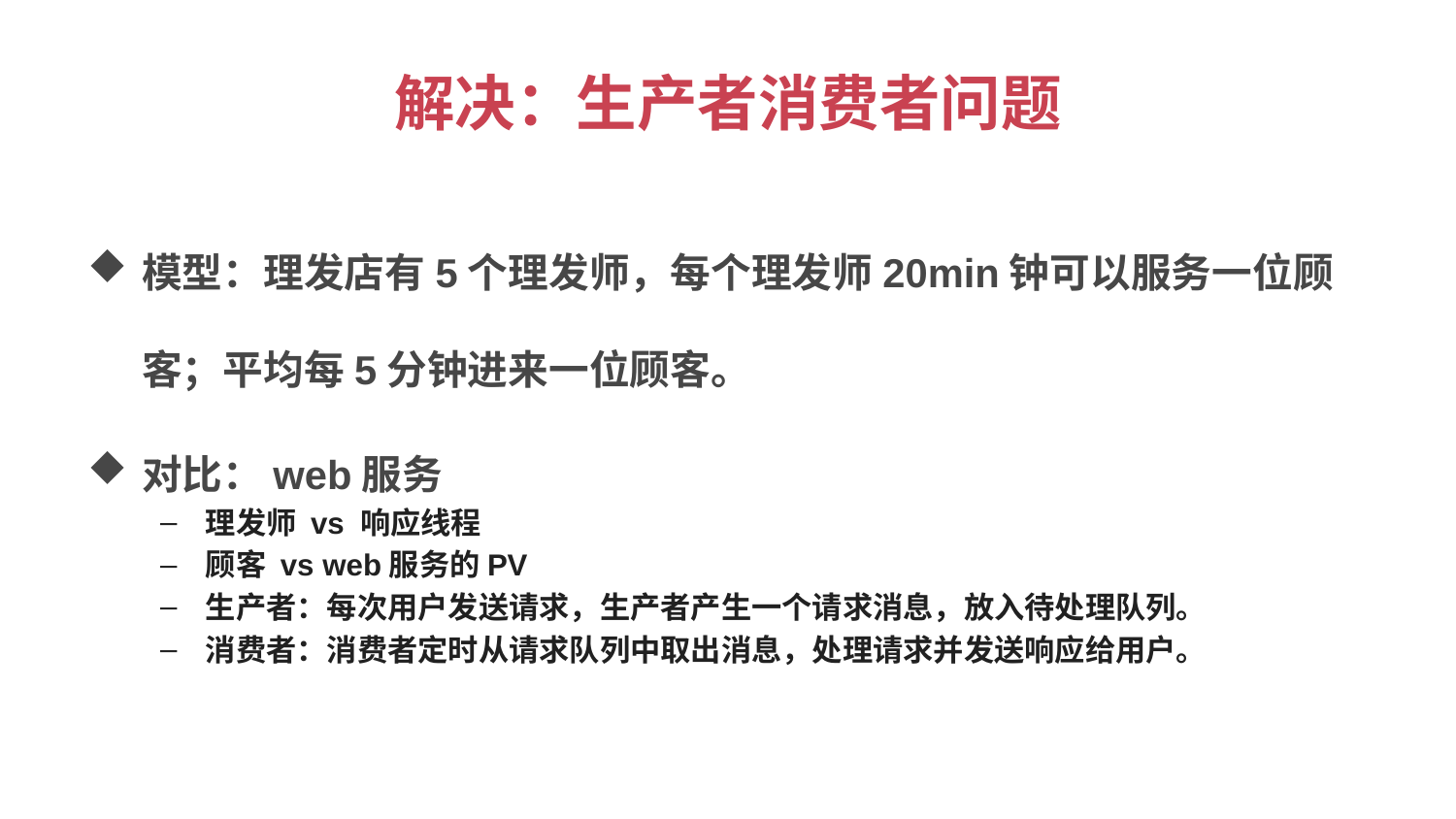

# 解决：生产者消费者问题
模型：理发店有5个理发师，每个理发师20min钟可以服务一位顾客；平均每5分钟进来一位顾客。
对比：web服务
理发师 vs 响应线程
顾客 vs web服务的PV
生产者：每次用户发送请求，生产者产生一个请求消息，放入待处理队列。
消费者：消费者定时从请求队列中取出消息，处理请求并发送响应给用户。